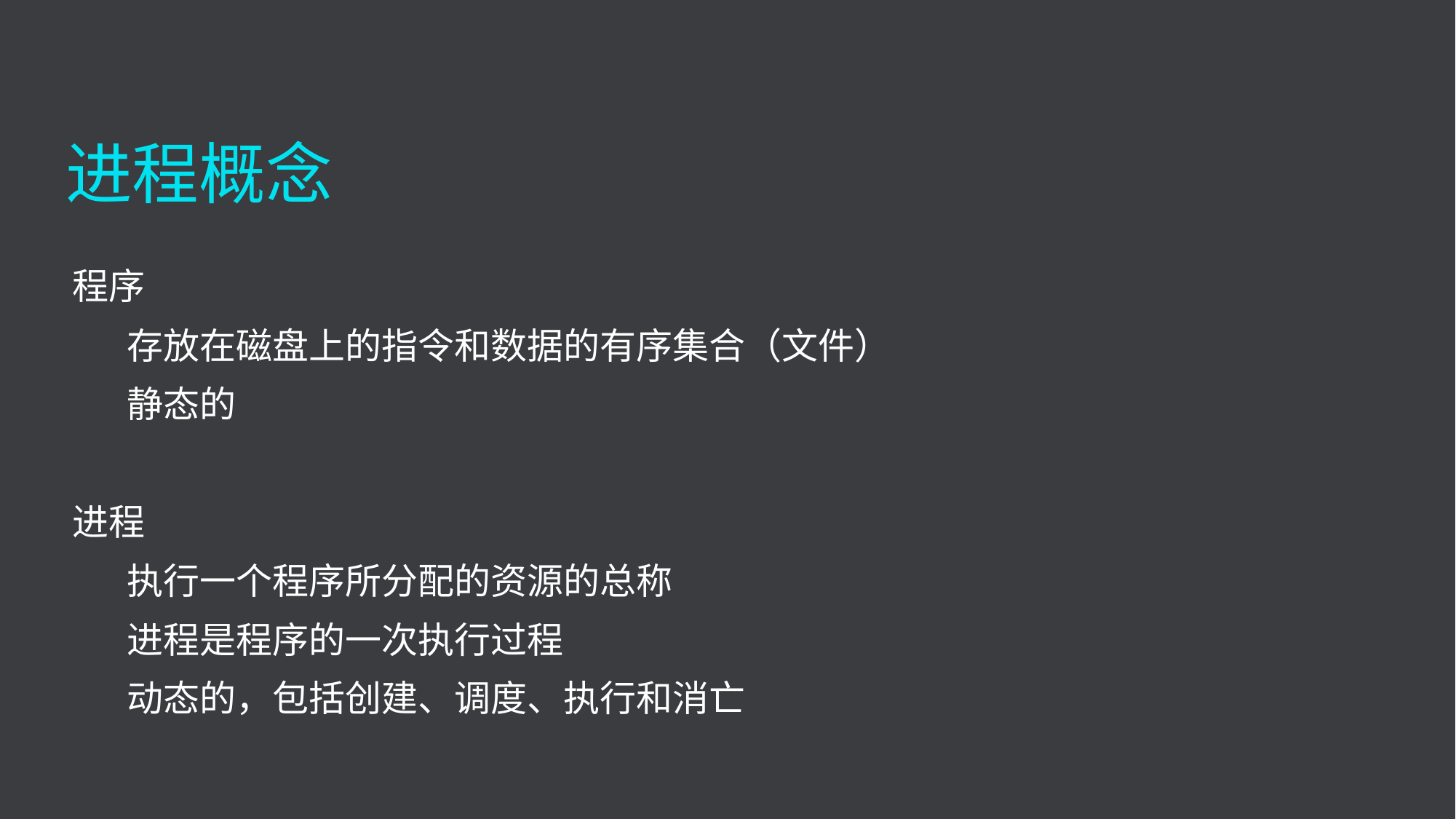

进程概念
程序
存放在磁盘上的指令和数据的有序集合（文件）
静态的

进程
执行一个程序所分配的资源的总称
进程是程序的一次执行过程
动态的，包括创建、调度、执行和消亡